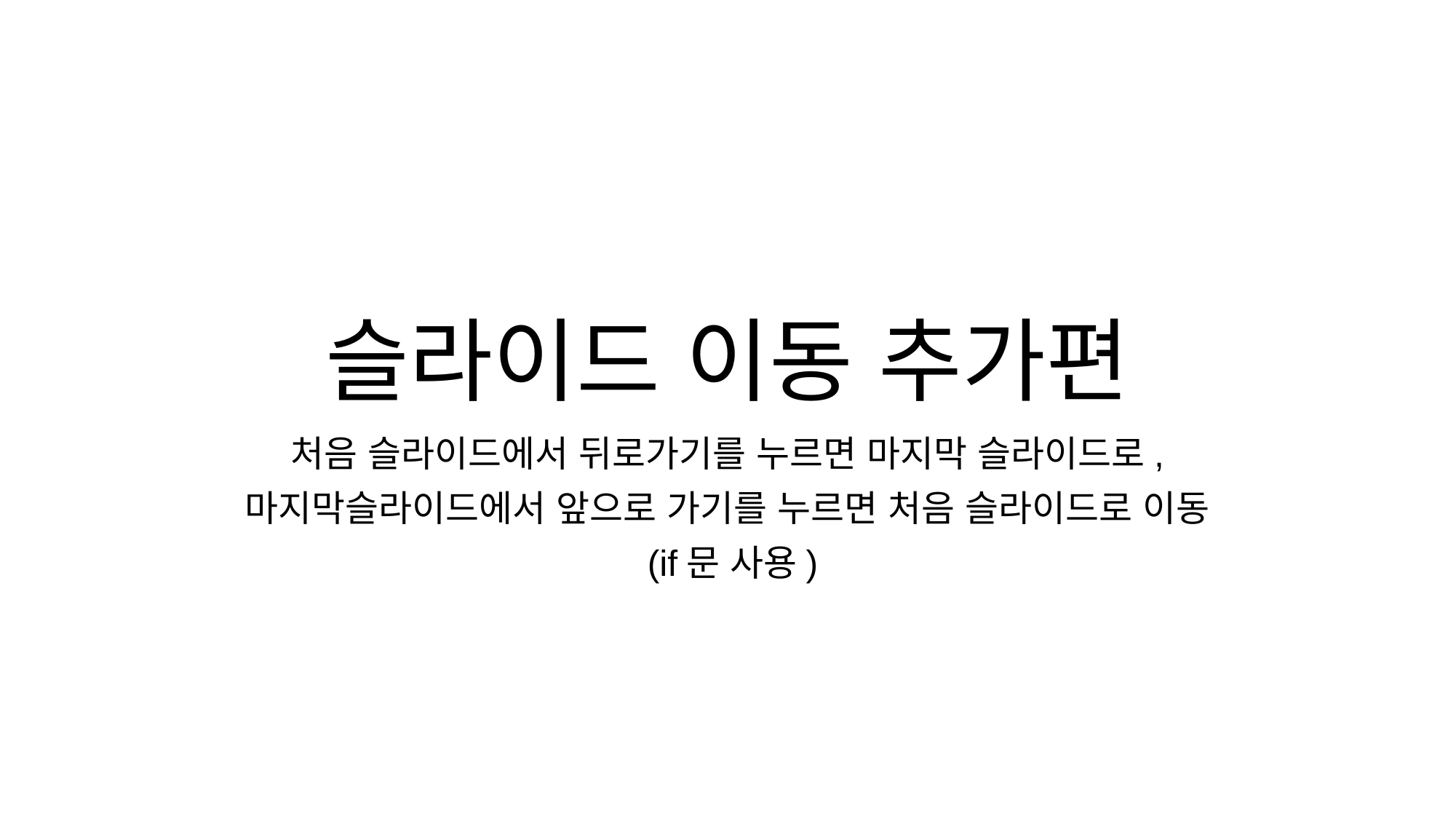

# 슬라이드 이동 추가편
처음 슬라이드에서 뒤로가기를 누르면 마지막 슬라이드로,
마지막슬라이드에서 앞으로 가기를 누르면 처음 슬라이드로 이동
 (if문 사용)